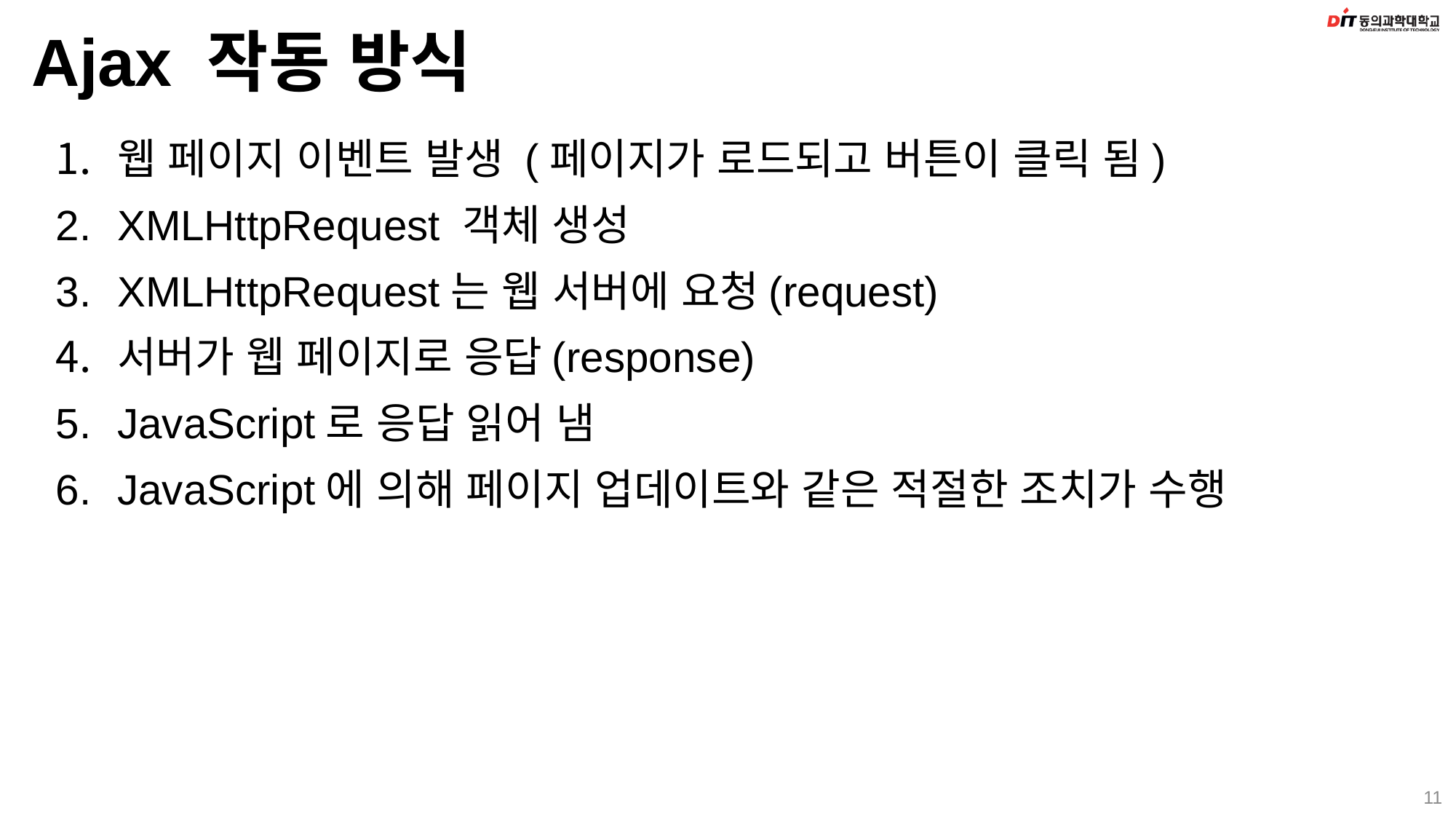

# Ajax 작동 방식
웹 페이지 이벤트 발생 (페이지가 로드되고 버튼이 클릭 됨)
XMLHttpRequest 객체 생성
XMLHttpRequest는 웹 서버에 요청(request)
서버가 웹 페이지로 응답(response)
JavaScript로 응답 읽어 냄
JavaScript에 의해 페이지 업데이트와 같은 적절한 조치가 수행
11